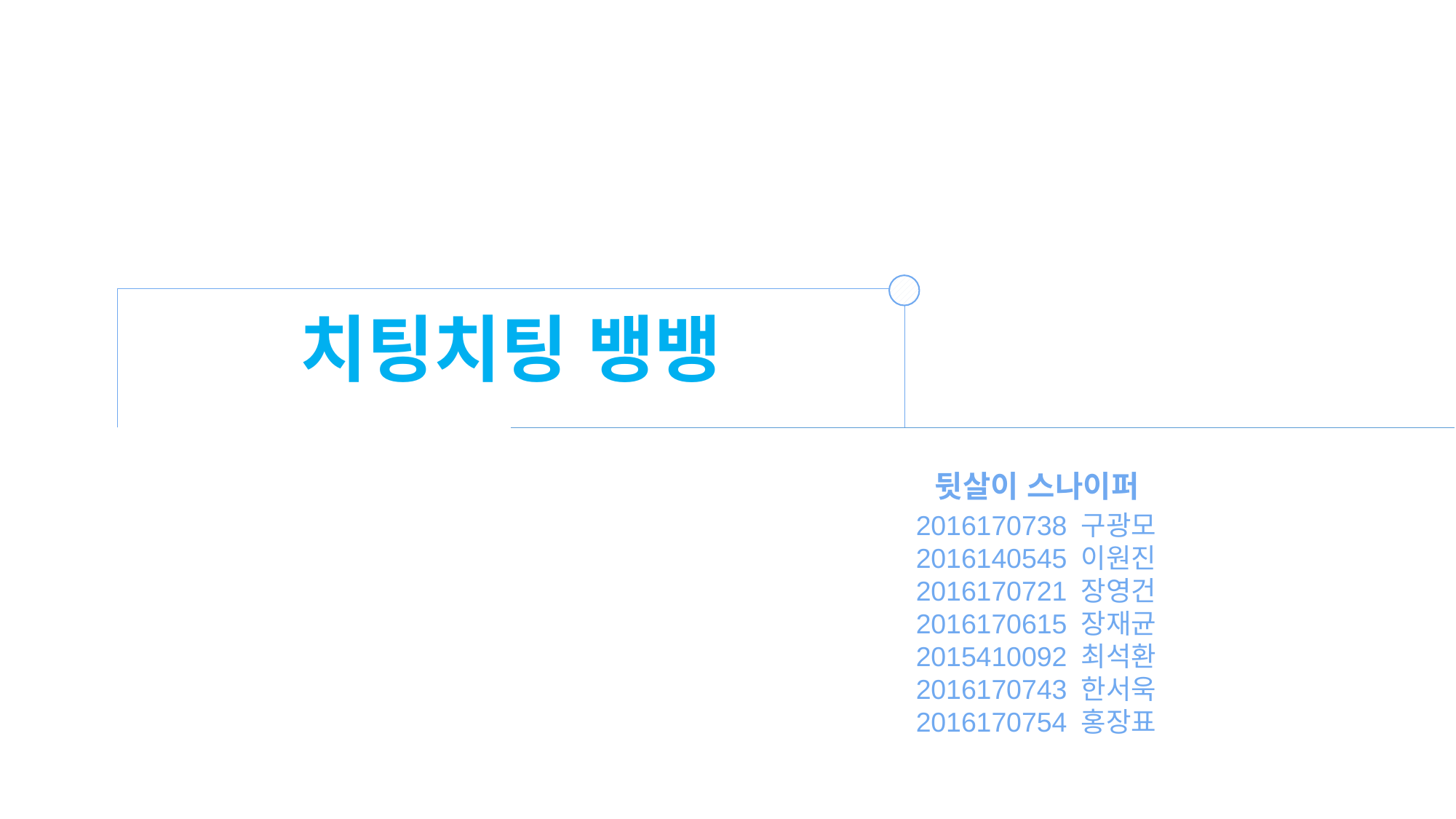

치팅치팅 뱅뱅
뒷살이 스나이퍼
2016170738 구광모
2016140545 이원진
2016170721 장영건
2016170615 장재균
2015410092 최석환
2016170743 한서욱
2016170754 홍장표